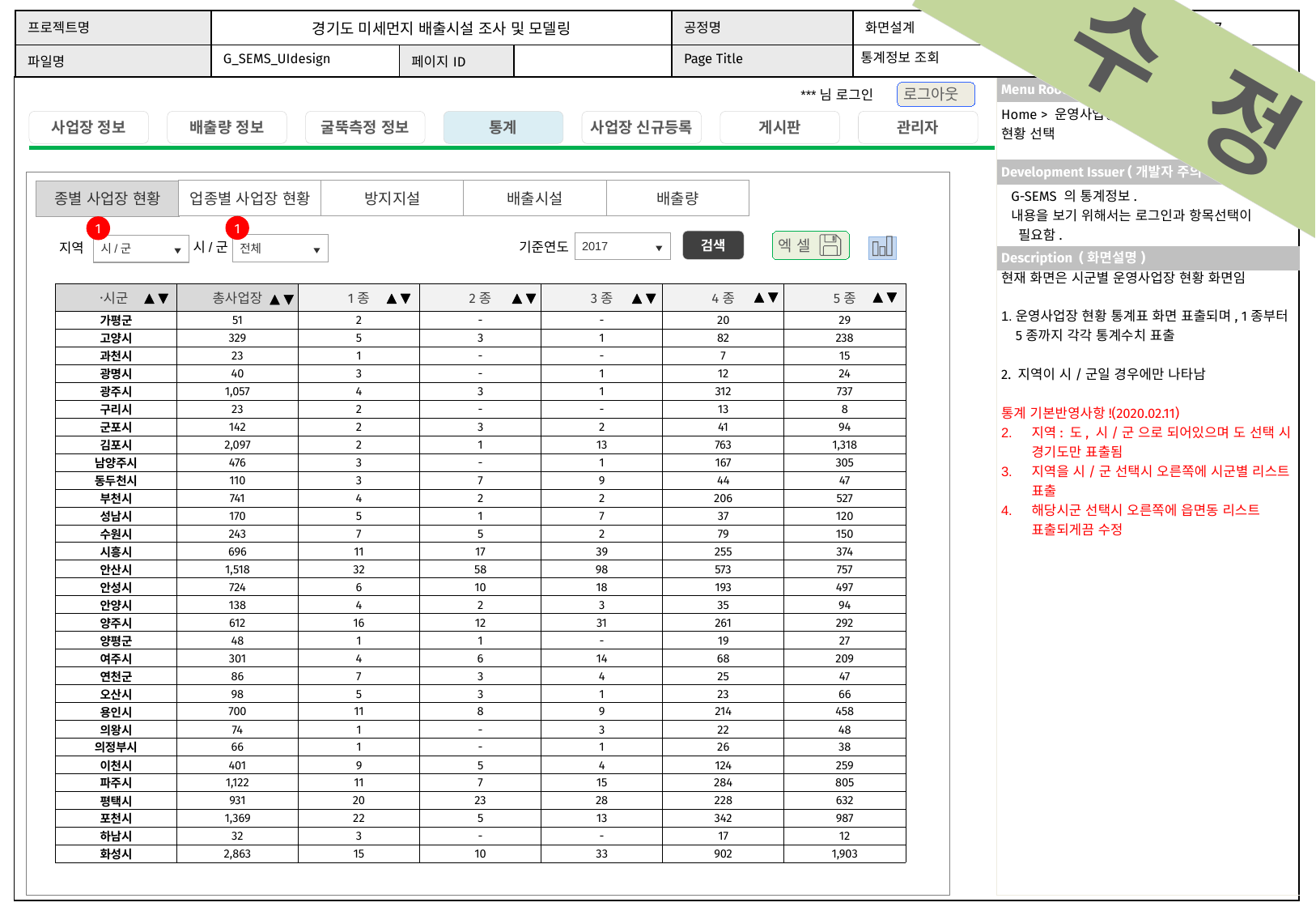

수  정
통계정보 조회
Home > 운영사업장 정보 > 통계 >  운영사업장 현황 선택

G-SEMS 의 통계정보.
내용을 보기 위해서는 로그인과 항목선택이
 필요함.
업종별 사업장 현황
방지지설
배출시설
배출량
종별 사업장 현황
1
1
검색
엑 셀

기준연도
2017

시/군
지역
전체

시/군

현재 화면은 시군별 운영사업장 현황 화면임

운영사업장 현황 통계표 화면 표출되며, 1종부터 5종까지 각각 통계수치 표출

2. 지역이 시/군일 경우에만 나타남

통계 기본반영사항!(2020.02.11)
지역: 도, 시/군 으로 되어있으며 도 선택 시 경기도만 표출됨
지역을 시/군 선택시 오른쪽에 시군별 리스트 표출
해당시군 선택시 오른쪽에 읍면동 리스트 표출되게끔 수정

| 시〮군 | 총사업장 | 1종 | 2종 | 3종 | 4종 | 5종 |
| --- | --- | --- | --- | --- | --- | --- |
| 가평군 | 51 | 2 | - | - | 20 | 29 |
| 고양시 | 329 | 5 | 3 | 1 | 82 | 238 |
| 과천시 | 23 | 1 | - | - | 7 | 15 |
| 광명시 | 40 | 3 | - | 1 | 12 | 24 |
| 광주시 | 1,057 | 4 | 3 | 1 | 312 | 737 |
| 구리시 | 23 | 2 | - | - | 13 | 8 |
| 군포시 | 142 | 2 | 3 | 2 | 41 | 94 |
| 김포시 | 2,097 | 2 | 1 | 13 | 763 | 1,318 |
| 남양주시 | 476 | 3 | - | 1 | 167 | 305 |
| 동두천시 | 110 | 3 | 7 | 9 | 44 | 47 |
| 부천시 | 741 | 4 | 2 | 2 | 206 | 527 |
| 성남시 | 170 | 5 | 1 | 7 | 37 | 120 |
| 수원시 | 243 | 7 | 5 | 2 | 79 | 150 |
| 시흥시 | 696 | 11 | 17 | 39 | 255 | 374 |
| 안산시 | 1,518 | 32 | 58 | 98 | 573 | 757 |
| 안성시 | 724 | 6 | 10 | 18 | 193 | 497 |
| 안양시 | 138 | 4 | 2 | 3 | 35 | 94 |
| 양주시 | 612 | 16 | 12 | 31 | 261 | 292 |
| 양평군 | 48 | 1 | 1 | - | 19 | 27 |
| 여주시 | 301 | 4 | 6 | 14 | 68 | 209 |
| 연천군 | 86 | 7 | 3 | 4 | 25 | 47 |
| 오산시 | 98 | 5 | 3 | 1 | 23 | 66 |
| 용인시 | 700 | 11 | 8 | 9 | 214 | 458 |
| 의왕시 | 74 | 1 | - | 3 | 22 | 48 |
| 의정부시 | 66 | 1 | - | 1 | 26 | 38 |
| 이천시 | 401 | 9 | 5 | 4 | 124 | 259 |
| 파주시 | 1,122 | 11 | 7 | 15 | 284 | 805 |
| 평택시 | 931 | 20 | 23 | 28 | 228 | 632 |
| 포천시 | 1,369 | 22 | 5 | 13 | 342 | 987 |
| 하남시 | 32 | 3 | - | - | 17 | 12 |
| 화성시 | 2,863 | 15 | 10 | 33 | 902 | 1,903 |